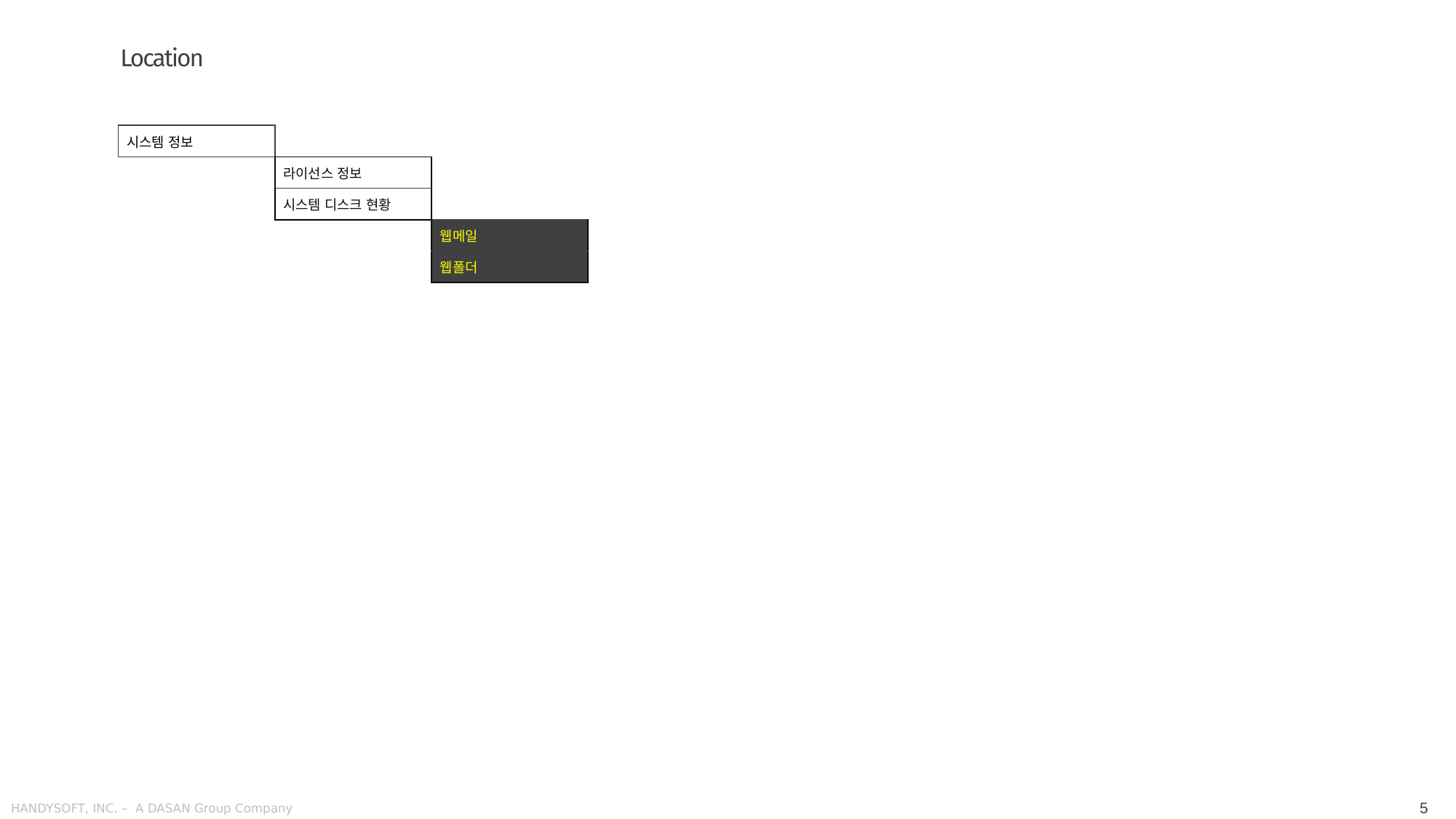

Location
| 시스템 정보 |  |  |  |
| --- | --- | --- | --- |
|  | 라이선스 정보 |  |  |
|  | 시스템 디스크 현황 |  |  |
|  |  | 웹메일 |  |
|  |  | 웹폴더 |  |